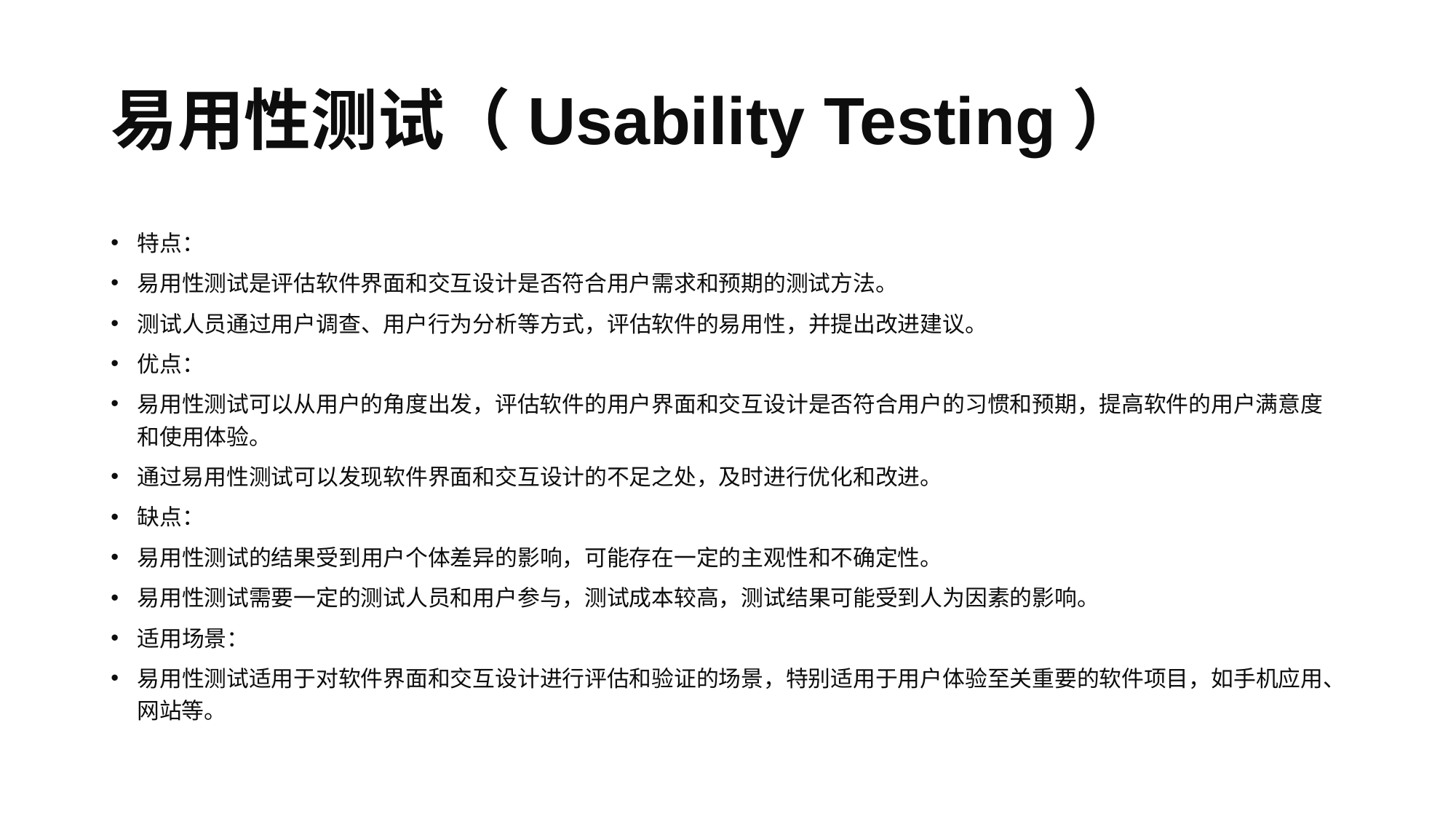

# 易用性测试（Usability Testing）
特点：
易用性测试是评估软件界面和交互设计是否符合用户需求和预期的测试方法。
测试人员通过用户调查、用户行为分析等方式，评估软件的易用性，并提出改进建议。
优点：
易用性测试可以从用户的角度出发，评估软件的用户界面和交互设计是否符合用户的习惯和预期，提高软件的用户满意度和使用体验。
通过易用性测试可以发现软件界面和交互设计的不足之处，及时进行优化和改进。
缺点：
易用性测试的结果受到用户个体差异的影响，可能存在一定的主观性和不确定性。
易用性测试需要一定的测试人员和用户参与，测试成本较高，测试结果可能受到人为因素的影响。
适用场景：
易用性测试适用于对软件界面和交互设计进行评估和验证的场景，特别适用于用户体验至关重要的软件项目，如手机应用、网站等。